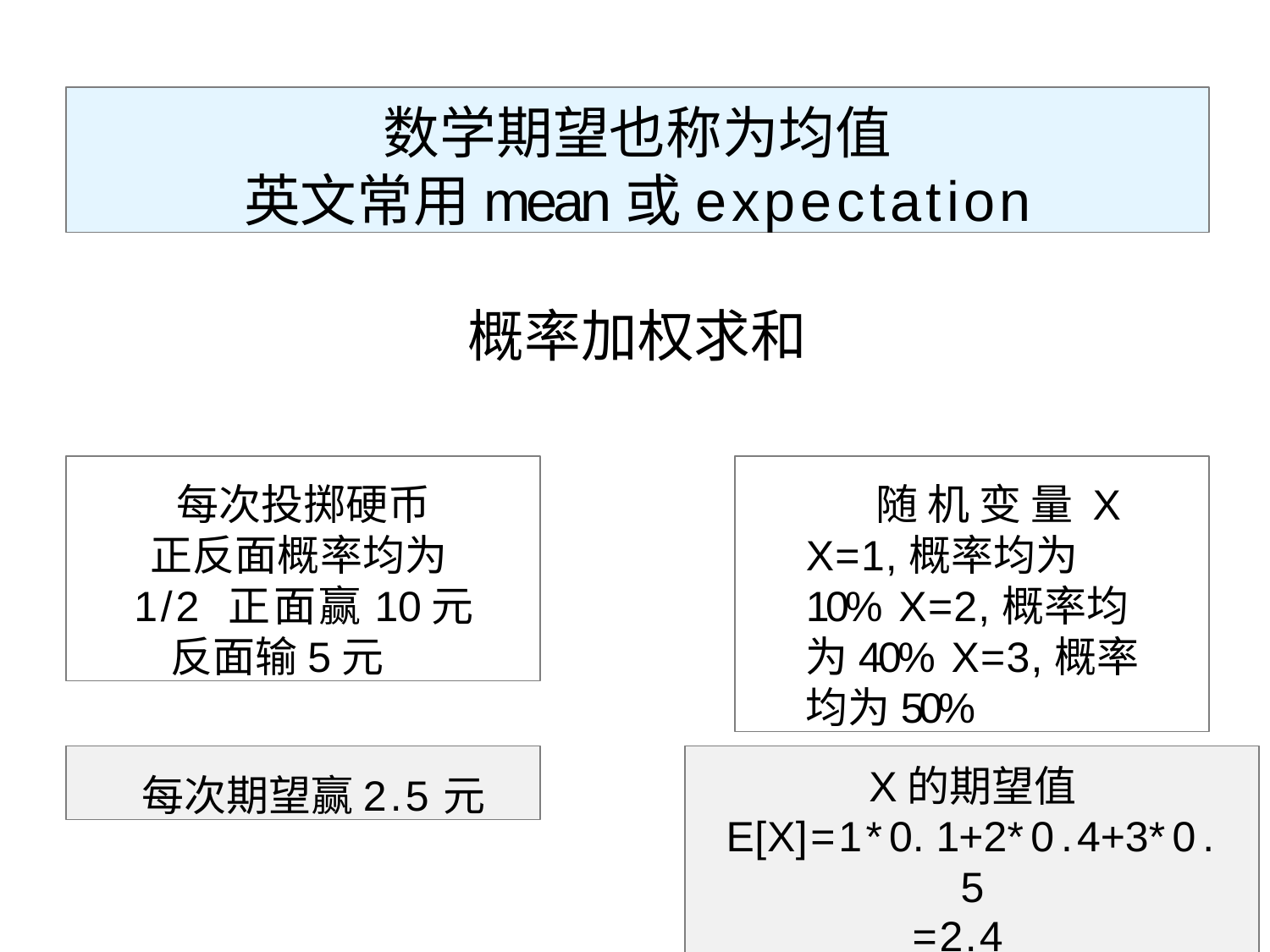

数学期望也称为均值
英文常用mean或expectation
概率加权求和
每次投掷硬币
正反面概率均为1/2 正面赢10元
反面输5元
随 机 变 量 X  X=1,概率均为10%  X=2,概率均为40%  X=3,概率均为50%
每次期望赢2.5元
X的期望值 E[X]=1*0.1+2*0.4+3*0.5
=2.4